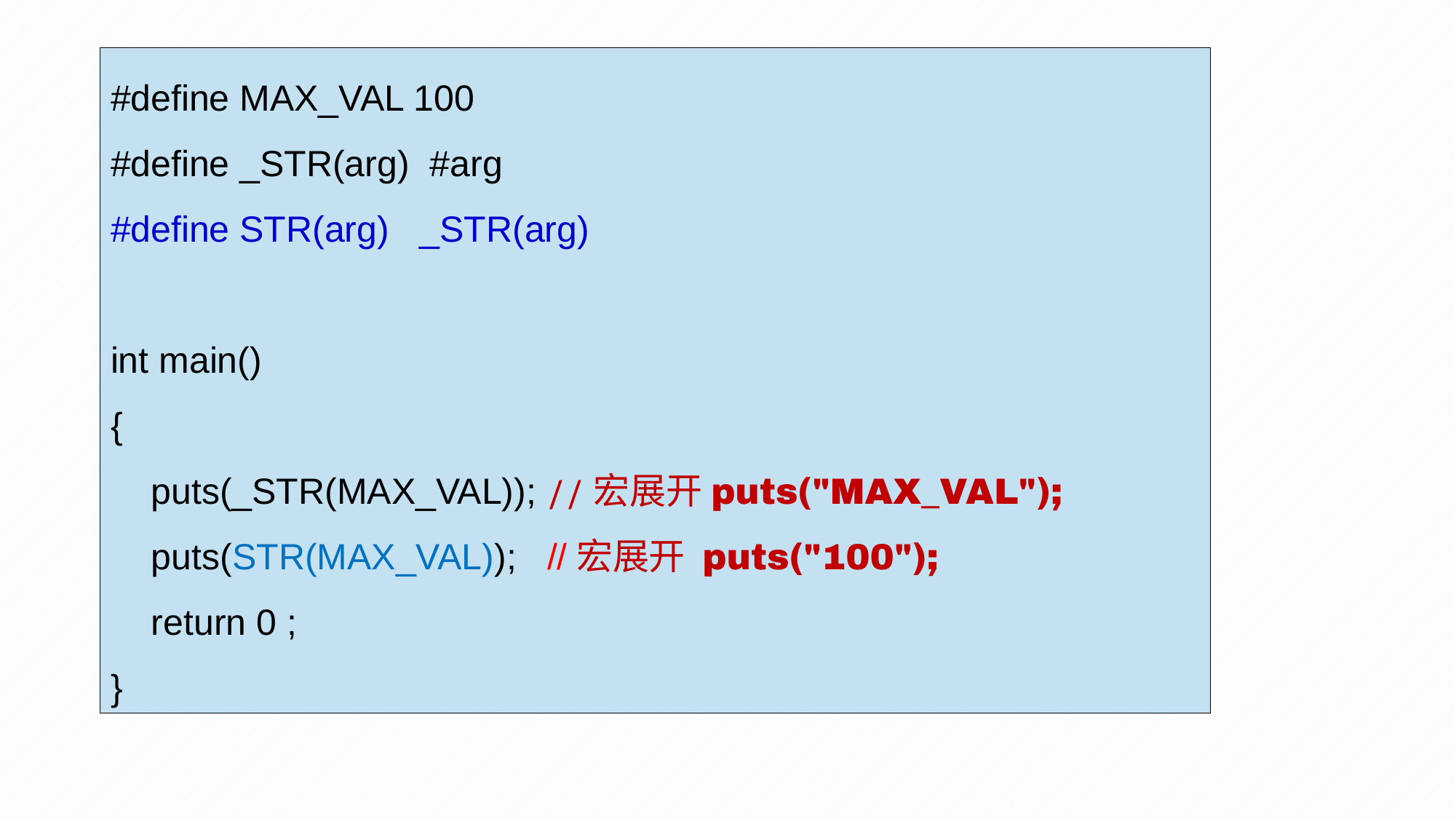

#define MAX_VAL 100
#define _STR(arg)  #arg
#define STR(arg)   _STR(arg)
int main()
{
    puts(_STR(MAX_VAL)); //宏展开puts("MAX_VAL");
    puts(STR(MAX_VAL));   //宏展开 puts("100");
    return 0 ;
}